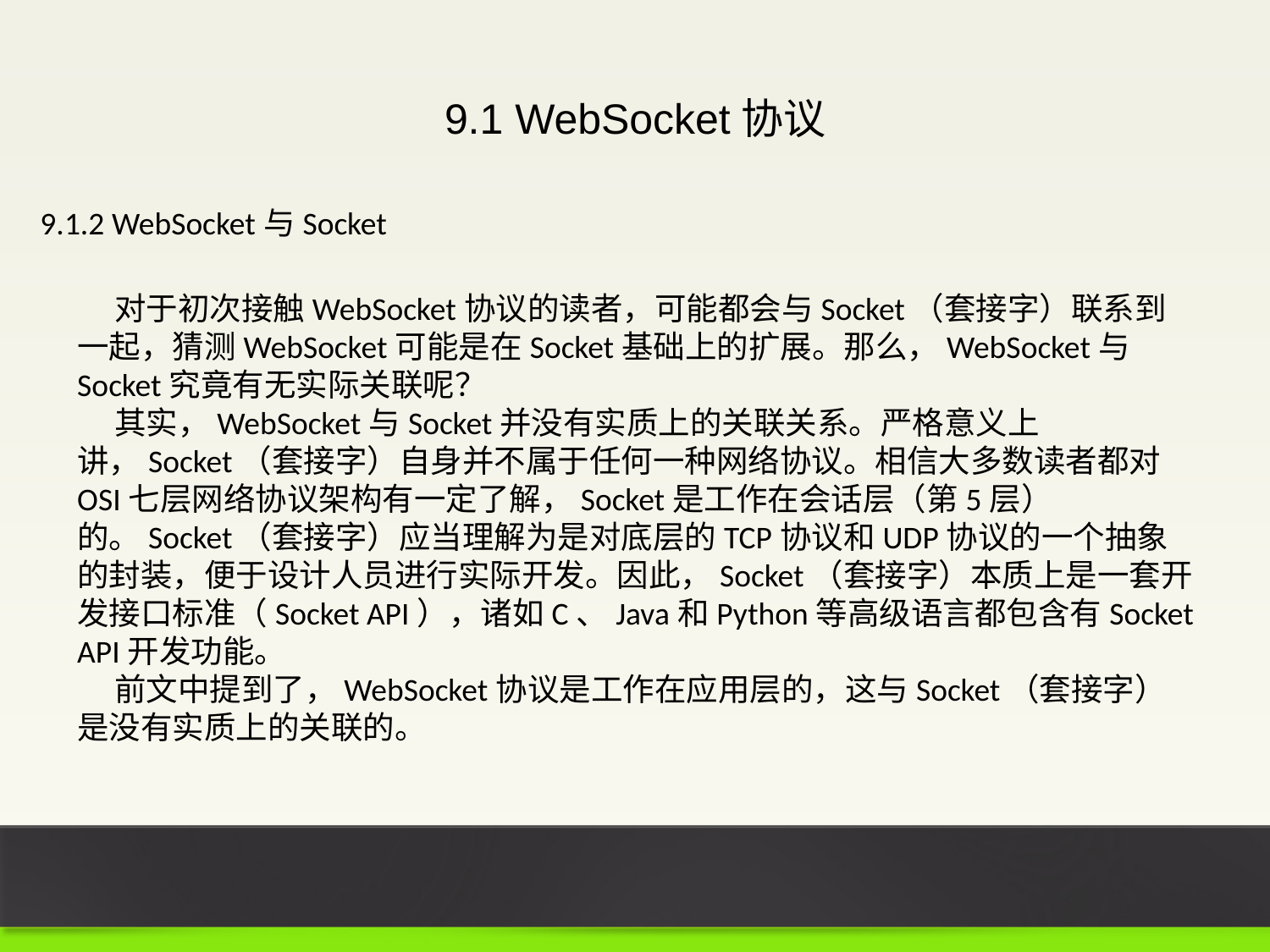

9.1 WebSocket协议
9.1.2 WebSocket与Socket
对于初次接触WebSocket协议的读者，可能都会与Socket（套接字）联系到一起，猜测WebSocket可能是在Socket基础上的扩展。那么，WebSocket与Socket究竟有无实际关联呢？
其实，WebSocket与Socket并没有实质上的关联关系。严格意义上讲，Socket（套接字）自身并不属于任何一种网络协议。相信大多数读者都对OSI七层网络协议架构有一定了解，Socket是工作在会话层（第5层）的。Socket（套接字）应当理解为是对底层的TCP协议和UDP协议的一个抽象的封装，便于设计人员进行实际开发。因此，Socket（套接字）本质上是一套开发接口标准（Socket API），诸如C、Java和Python等高级语言都包含有Socket API开发功能。
前文中提到了，WebSocket协议是工作在应用层的，这与Socket（套接字）是没有实质上的关联的。